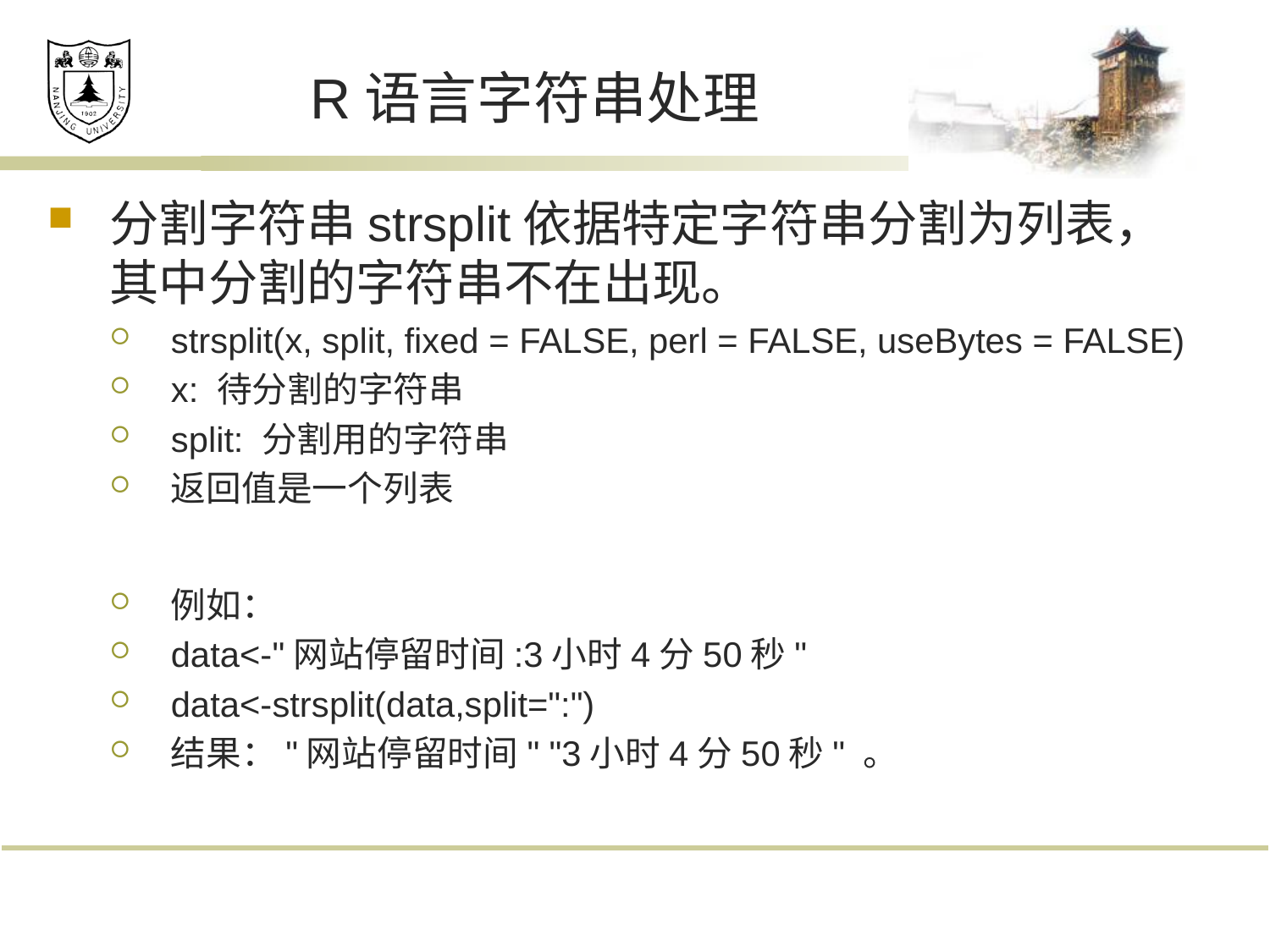

# R语言字符串处理
分割字符串strsplit依据特定字符串分割为列表，其中分割的字符串不在出现。
strsplit(x, split, fixed = FALSE, perl = FALSE, useBytes = FALSE)
x: 待分割的字符串
split: 分割用的字符串
返回值是一个列表

例如：
data<-"网站停留时间:3小时4分50秒"
data<-strsplit(data,split=":")
结果："网站停留时间" "3小时4分50秒" 。